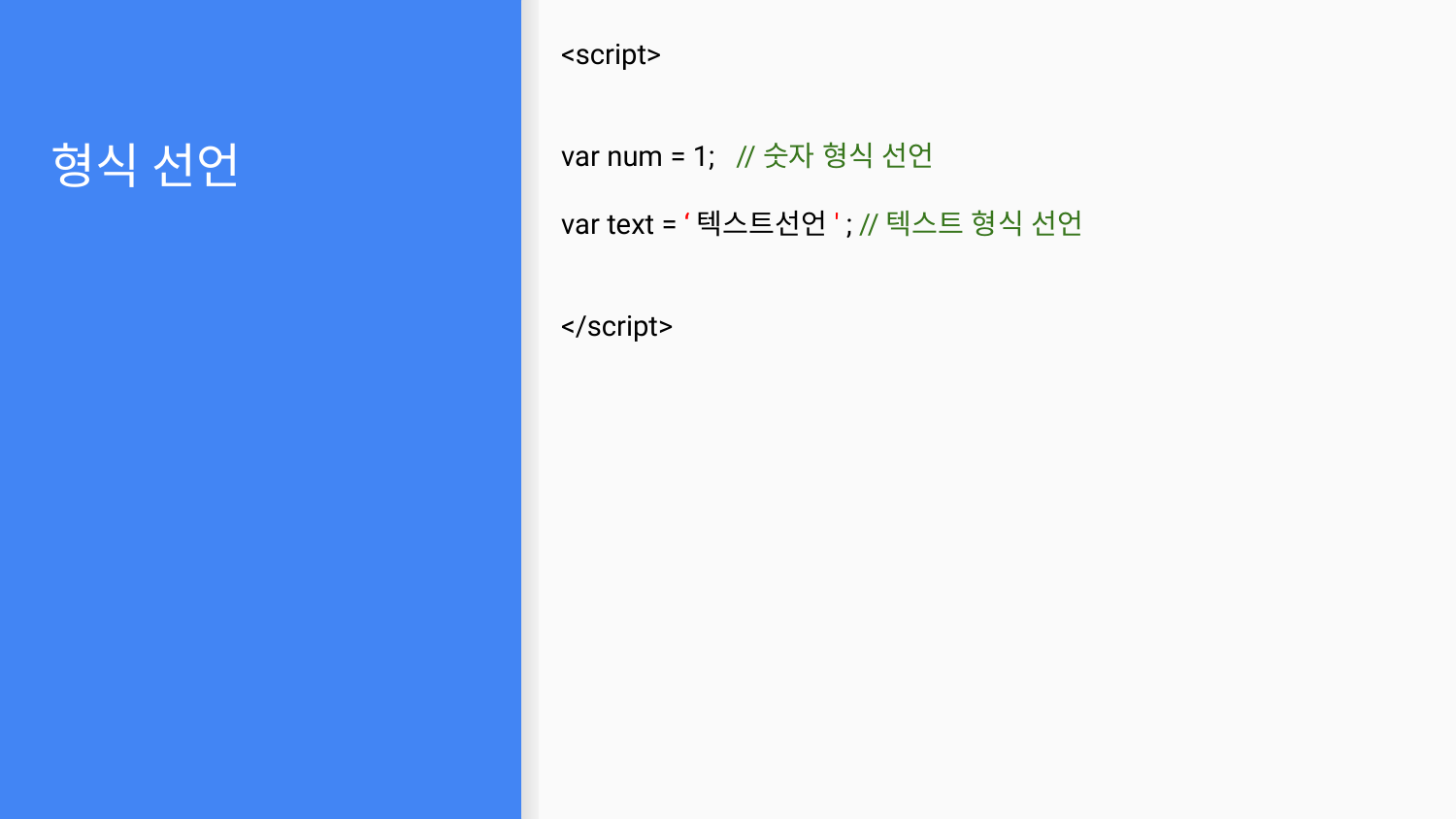

<script>

var num = 1;   //숫자 형식 선언

var text = ‘텍스트선언' ; //텍스트 형식 선언

</script>
# 형식 선언